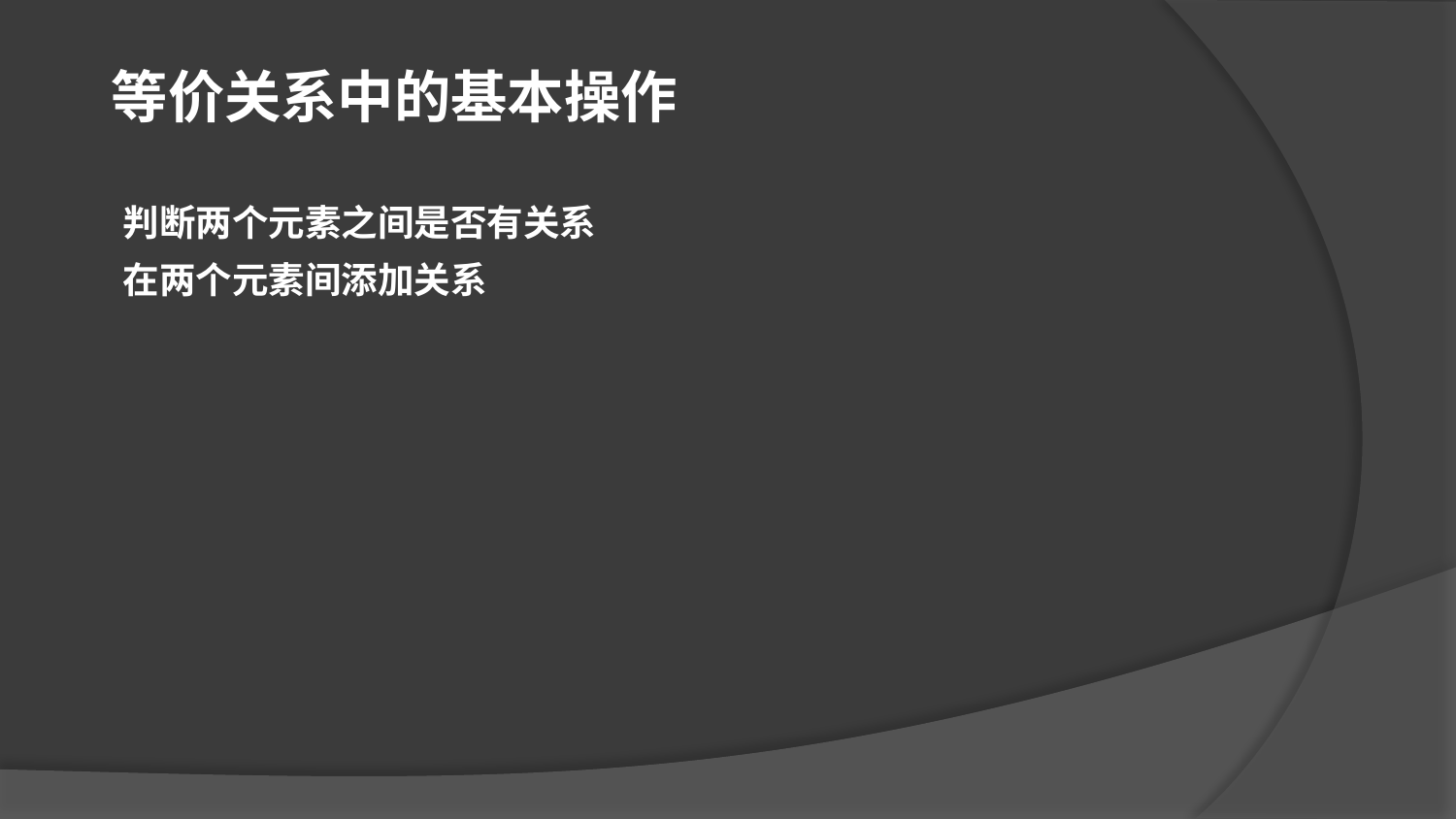

等价关系中的基本操作
判断两个元素之间是否有关系
在两个元素间添加关系